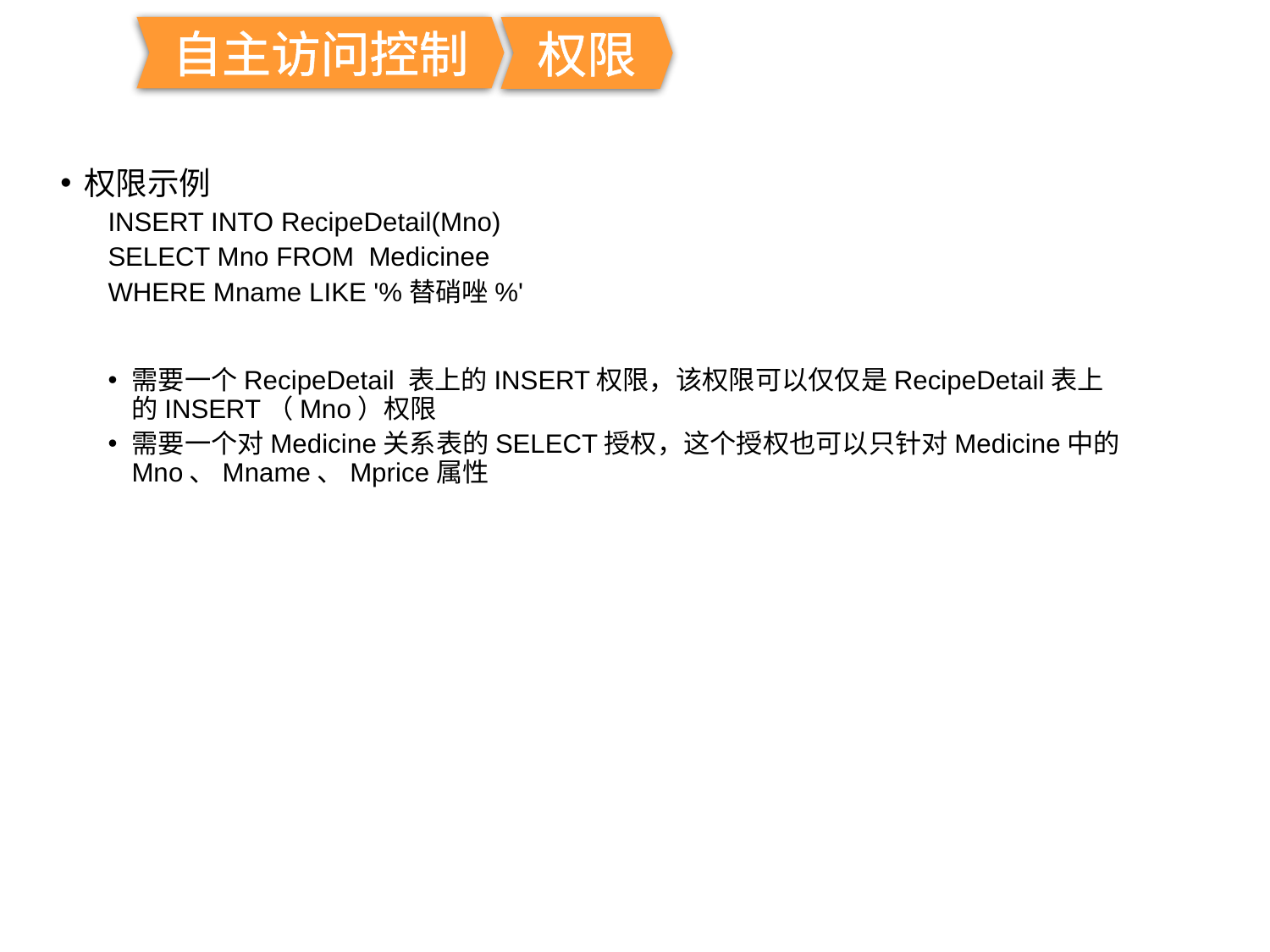

自主访问控制
权限

权限示例
INSERT INTO RecipeDetail(Mno)
SELECT Mno FROM  Medicinee
WHERE Mname LIKE '%替硝唑%'

需要一个RecipeDetail 表上的INSERT权限，该权限可以仅仅是RecipeDetail表上的INSERT（Mno）权限
需要一个对Medicine关系表的SELECT授权，这个授权也可以只针对Medicine中的Mno、Mname、Mprice属性